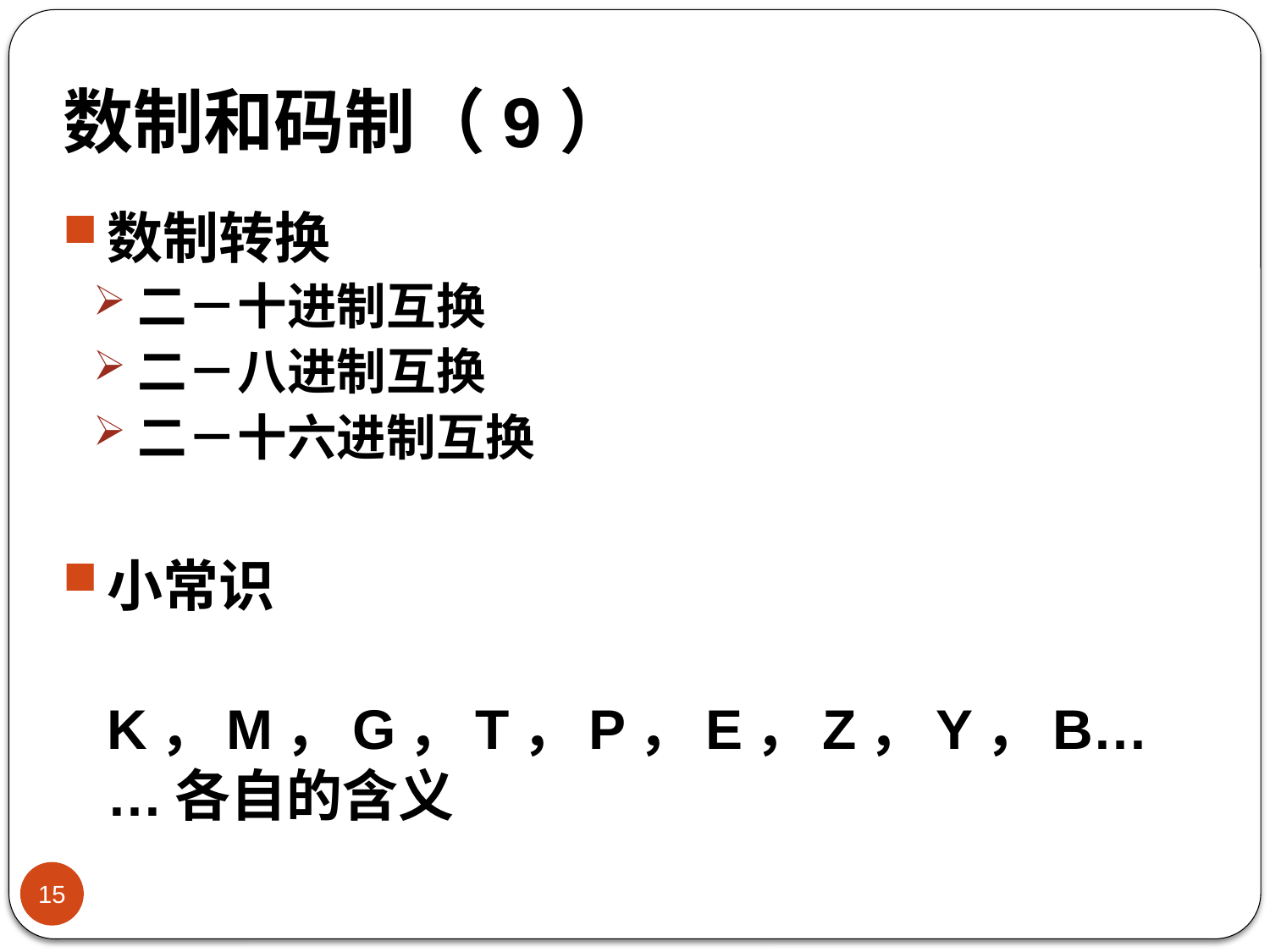

# 数制和码制（9）
数制转换
二－十进制互换
二－八进制互换
二－十六进制互换

小常识
    K，M，G，T，P，E，Z，Y，B……各自的含义
15